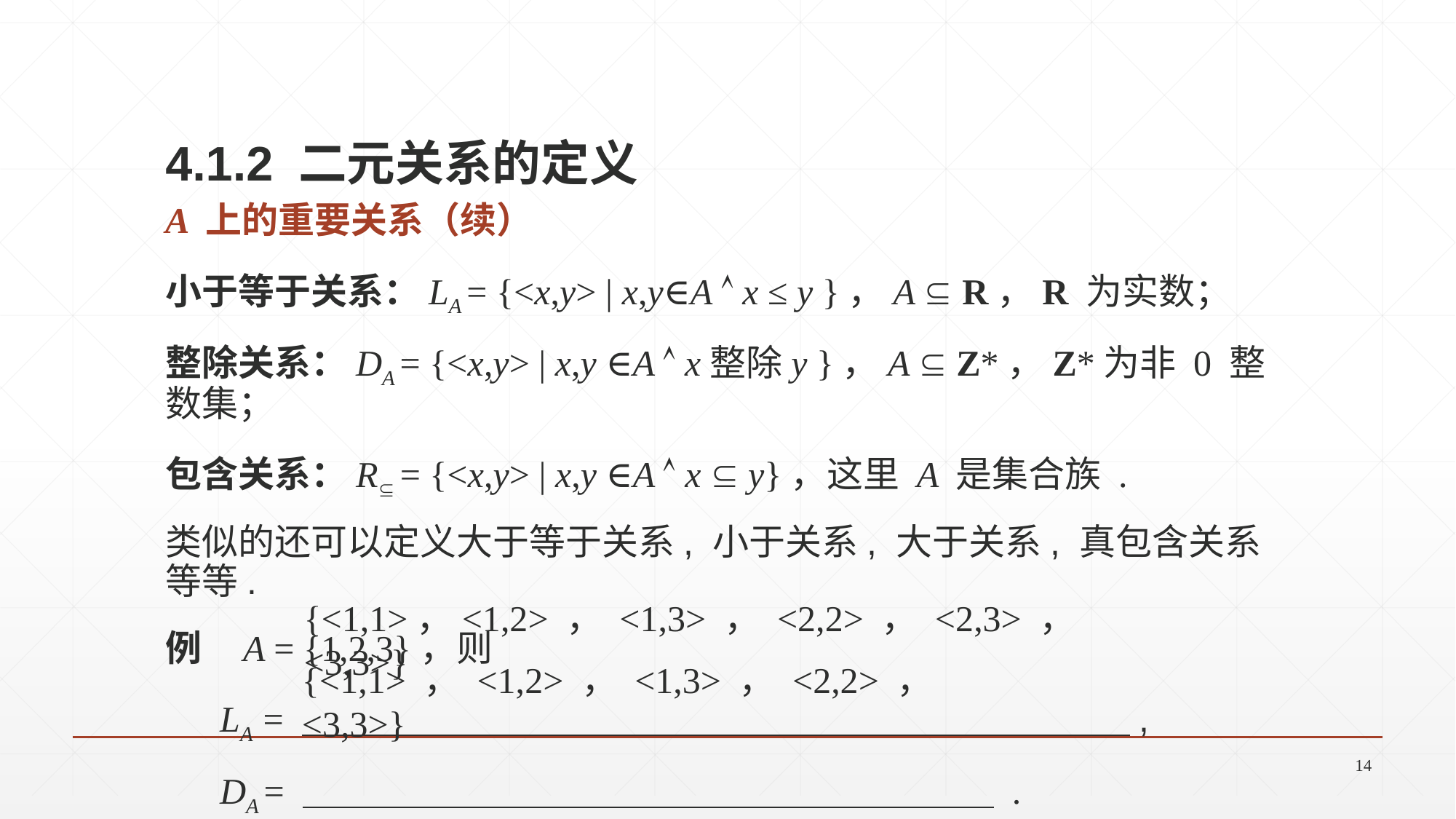

4.1.2 二元关系的定义
A 上的重要关系（续）
小于等于关系：LA = {<x,y> | x,y∈A ∧ x ≤ y }，A ⊆ R，R 为实数；
整除关系：DA = {<x,y> | x,y ∈A ∧ x整除y }，A ⊆ Z*，Z*为非 0 整数集；
包含关系：R⊆ = {<x,y> | x,y ∈A ∧ x ⊆ y}，这里 A 是集合族 .
类似的还可以定义大于等于关系, 小于关系, 大于关系, 真包含关系等等.
例    A = {1,2,3}，则
      LA  =                                                                                              ,
      DA =                                                                                .
{<1,1>，<1,2> ， <1,3> ， <2,2> ， <2,3> ， <3,3>}
{<1,1> ， <1,2> ， <1,3> ， <2,2> ， <3,3>}
14